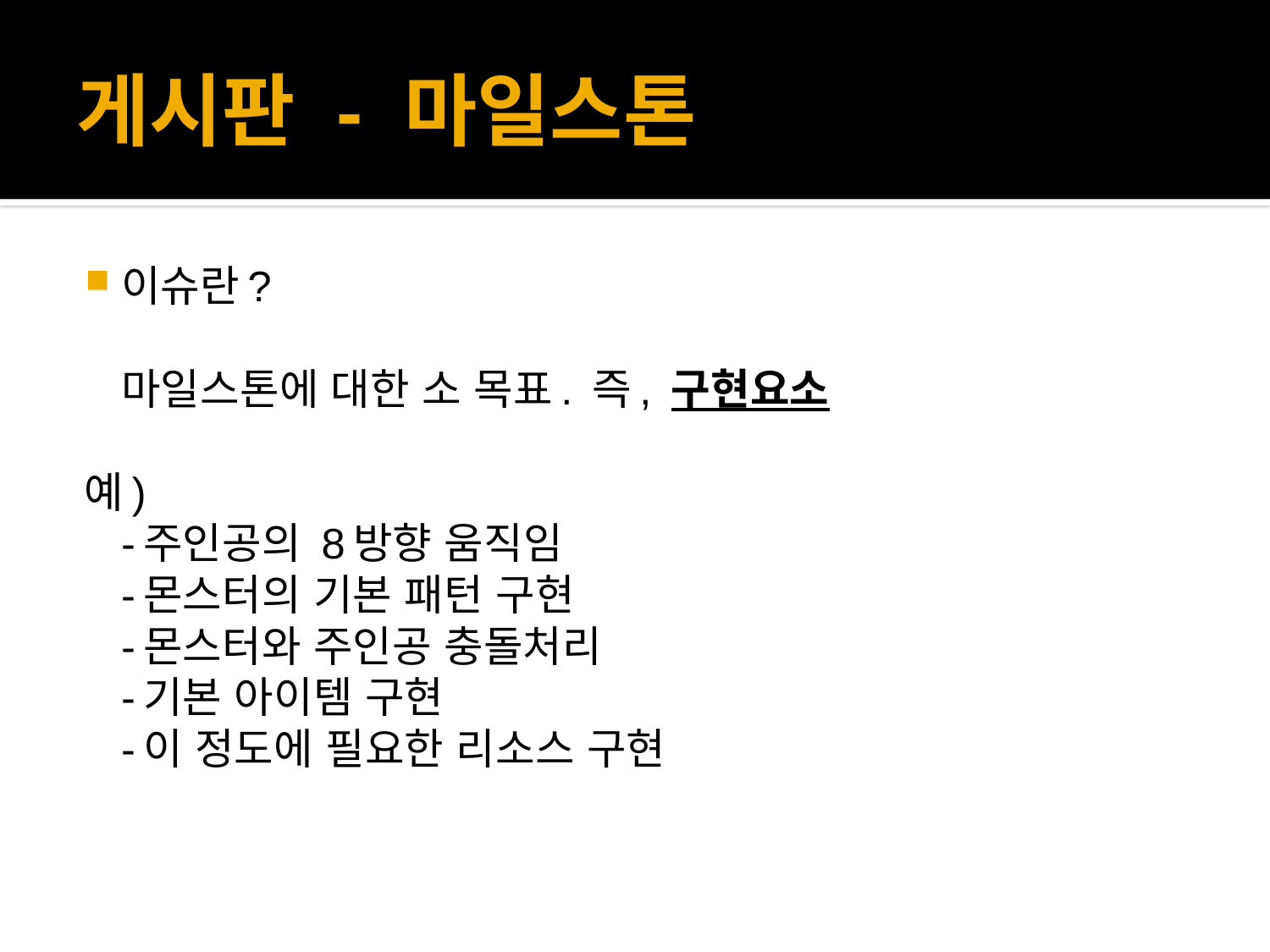

# 게시판 - 마일스톤
이슈란?

	마일스톤에 대한 소 목표. 즉, 구현요소

예)
	-주인공의 8방향 움직임
-몬스터의 기본 패턴 구현
-몬스터와 주인공 충돌처리
-기본 아이템 구현
-이 정도에 필요한 리소스 구현